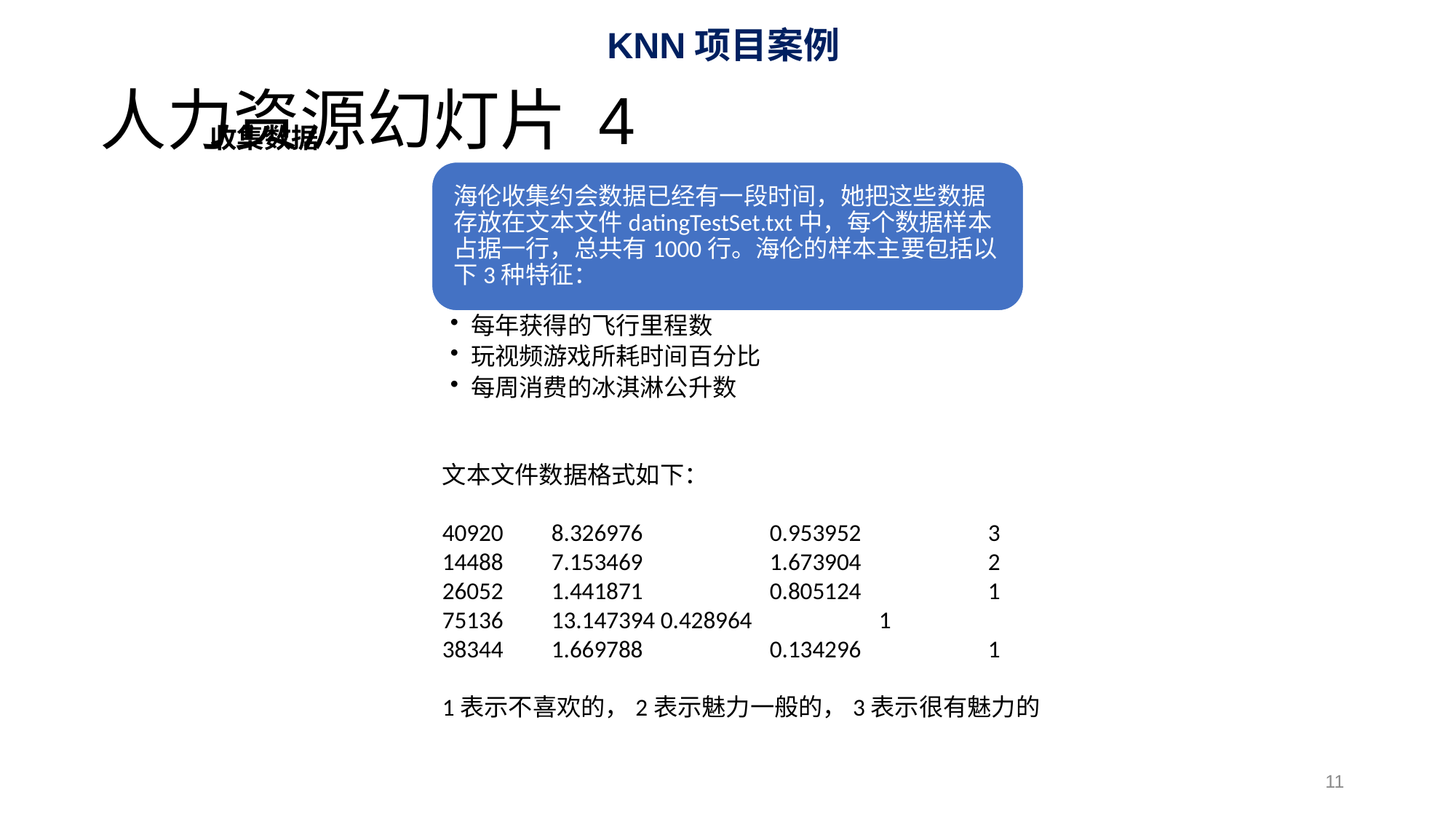

KNN项目案例
# 人力资源幻灯片 4
收集数据
海伦收集约会数据已经有一段时间，她把这些数据存放在文本文件datingTestSet.txt中，每个数据样本占据一行，总共有1000行。海伦的样本主要包括以下3种特征：
每年获得的飞行里程数
玩视频游戏所耗时间百分比
每周消费的冰淇淋公升数
文本文件数据格式如下：

40920	8.326976		0.953952		3
14488	7.153469		1.673904		2
26052	1.441871		0.805124		1
75136	13.147394	0.428964		1
38344	1.669788		0.134296		1

1表示不喜欢的，2表示魅力一般的，3表示很有魅力的
11